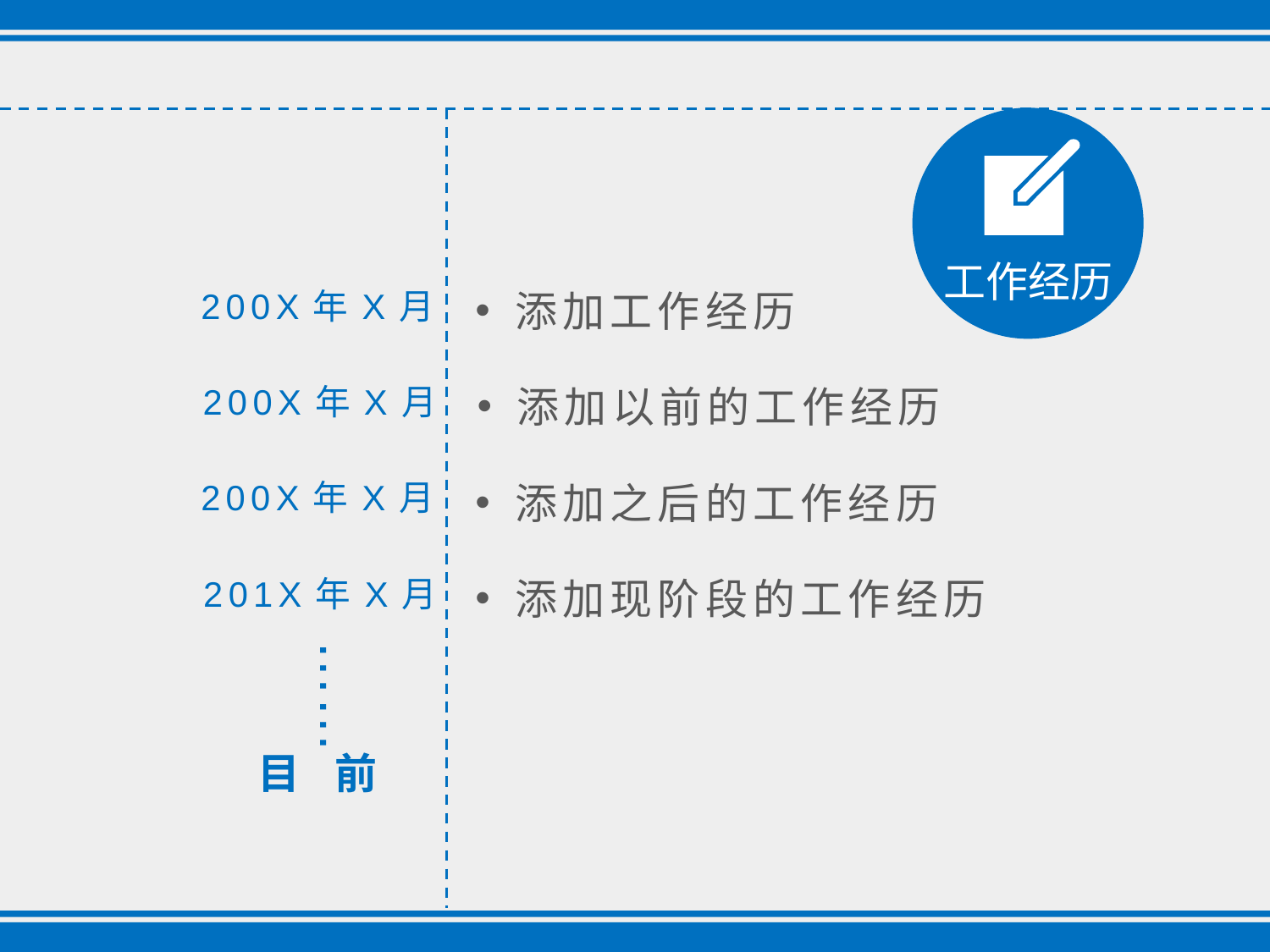

工作经历
添加工作经历
200X年X月
添加以前的工作经历
200X年X月
添加之后的工作经历
200X年X月
添加现阶段的工作经历

201X年X月
……

目  前